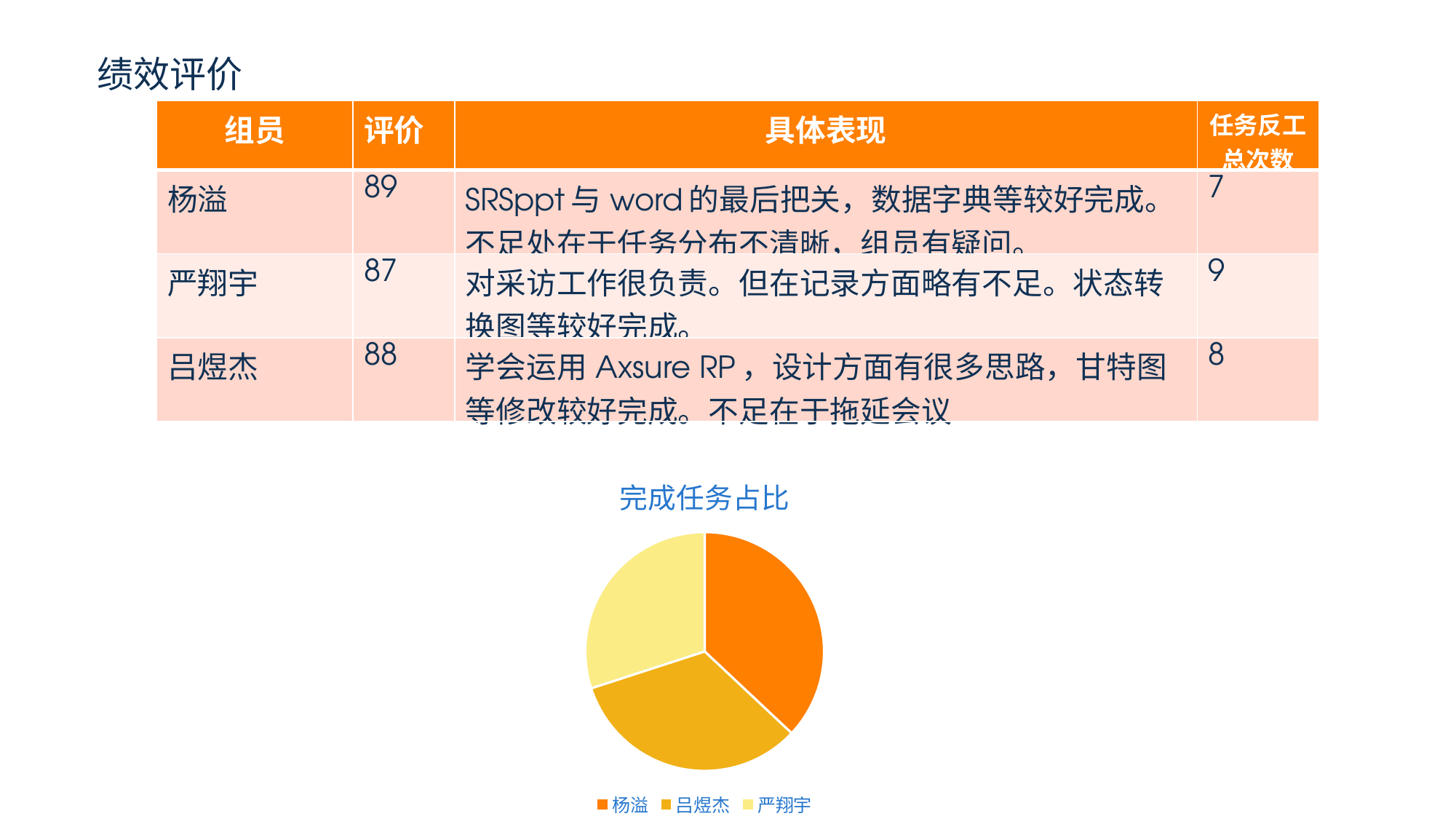

绩效评价
| 组员 | 评价 | 具体表现 | 任务反工总次数 |
| --- | --- | --- | --- |
| 杨溢 | 89 | SRSppt与word的最后把关，数据字典等较好完成。不足处在于任务分布不清晰，组员有疑问。 | 7 |
| 严翔宇 | 87 | 对采访工作很负责。但在记录方面略有不足。状态转换图等较好完成。 | 9 |
| 吕煜杰 | 88 | 学会运用Axsure RP，设计方面有很多思路，甘特图等修改较好完成。不足在于拖延会议 | 8 |

### Chart

| Category |
|---|

### Chart:

| Category | 完成任务占比 |
|---|---|
| 杨溢 | 3.7 |
| 吕煜杰 | 3.3 |
| 严翔宇 | 3.0 |